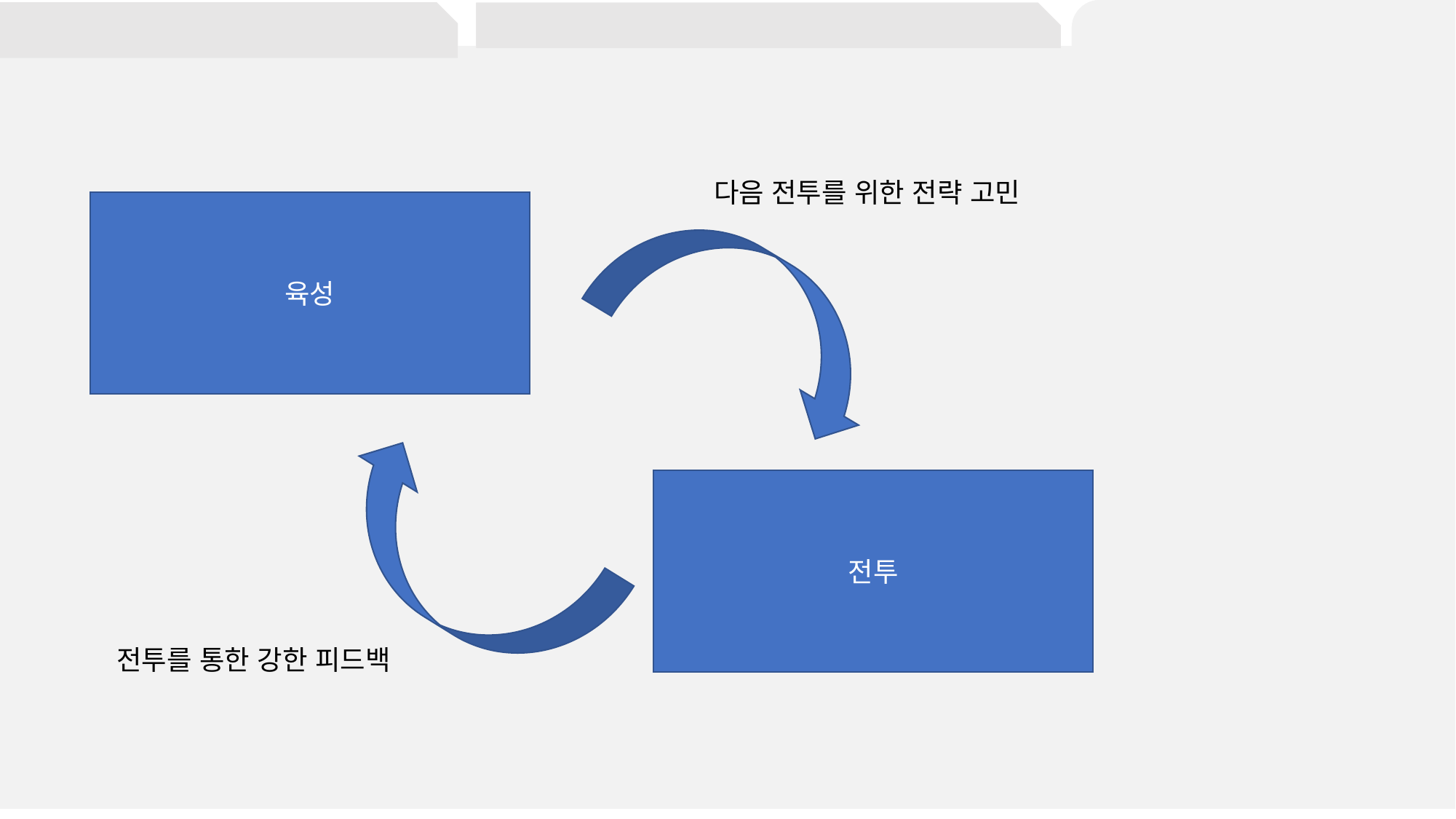

어떻게 육성하고 그것을 통해서 다음 전투에 대한 고민을, 무기, 캐릭터, 스킬 어떤 고민을 통해서 하는지에 대한 설명이 없다.

#
다음 전투를 위한 전략 고민
육성

전투

전투를 통한 강한 피드백